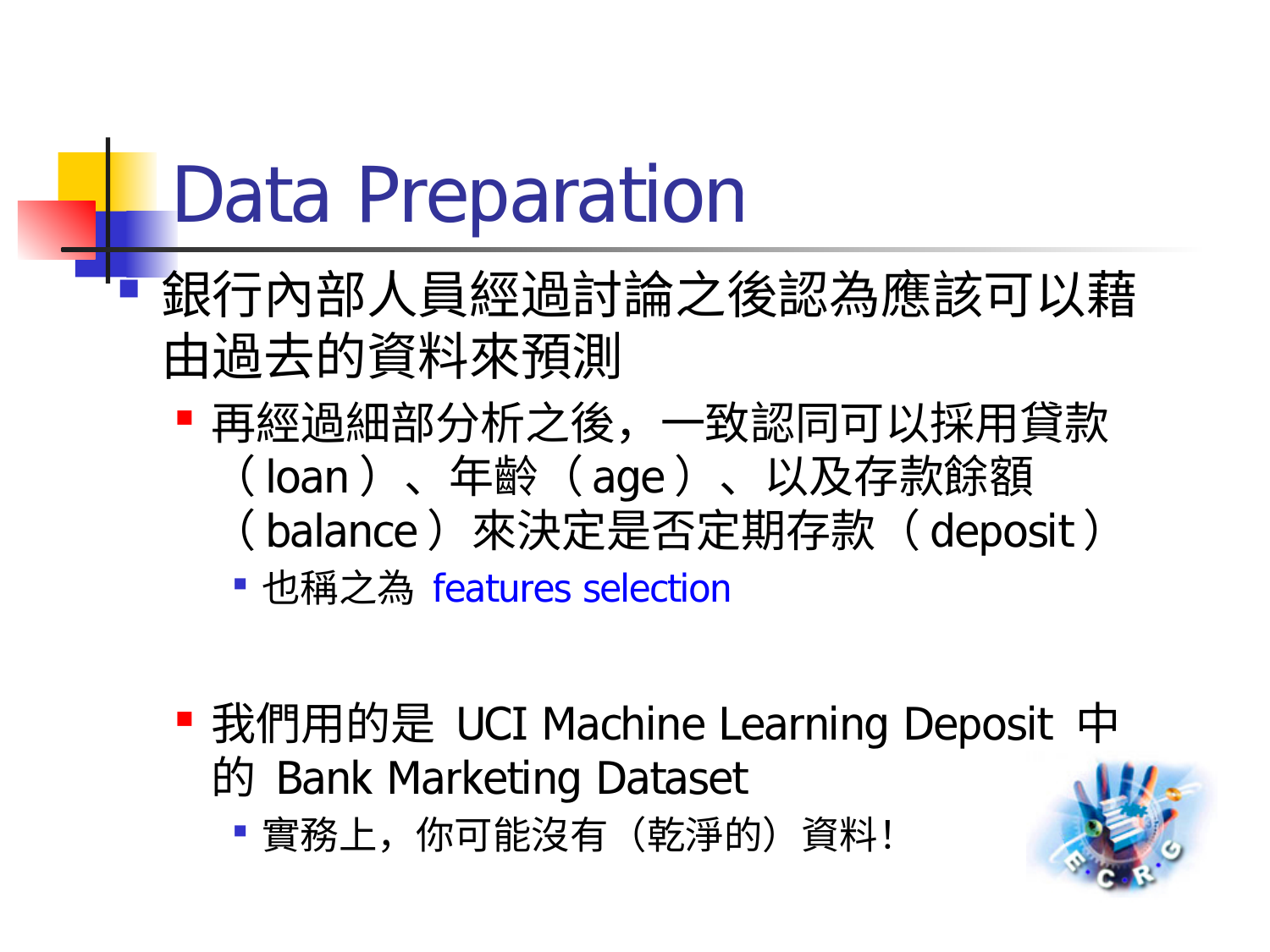

# Data Preparation
銀行內部人員經過討論之後認為應該可以藉由過去的資料來預測
再經過細部分析之後，一致認同可以採用貸款（loan）、年齡（age）、以及存款餘額（balance）來決定是否定期存款（deposit）
也稱之為 features selection

我們用的是 UCI Machine Learning Deposit 中的 Bank Marketing Dataset
實務上，你可能沒有（乾淨的）資料！